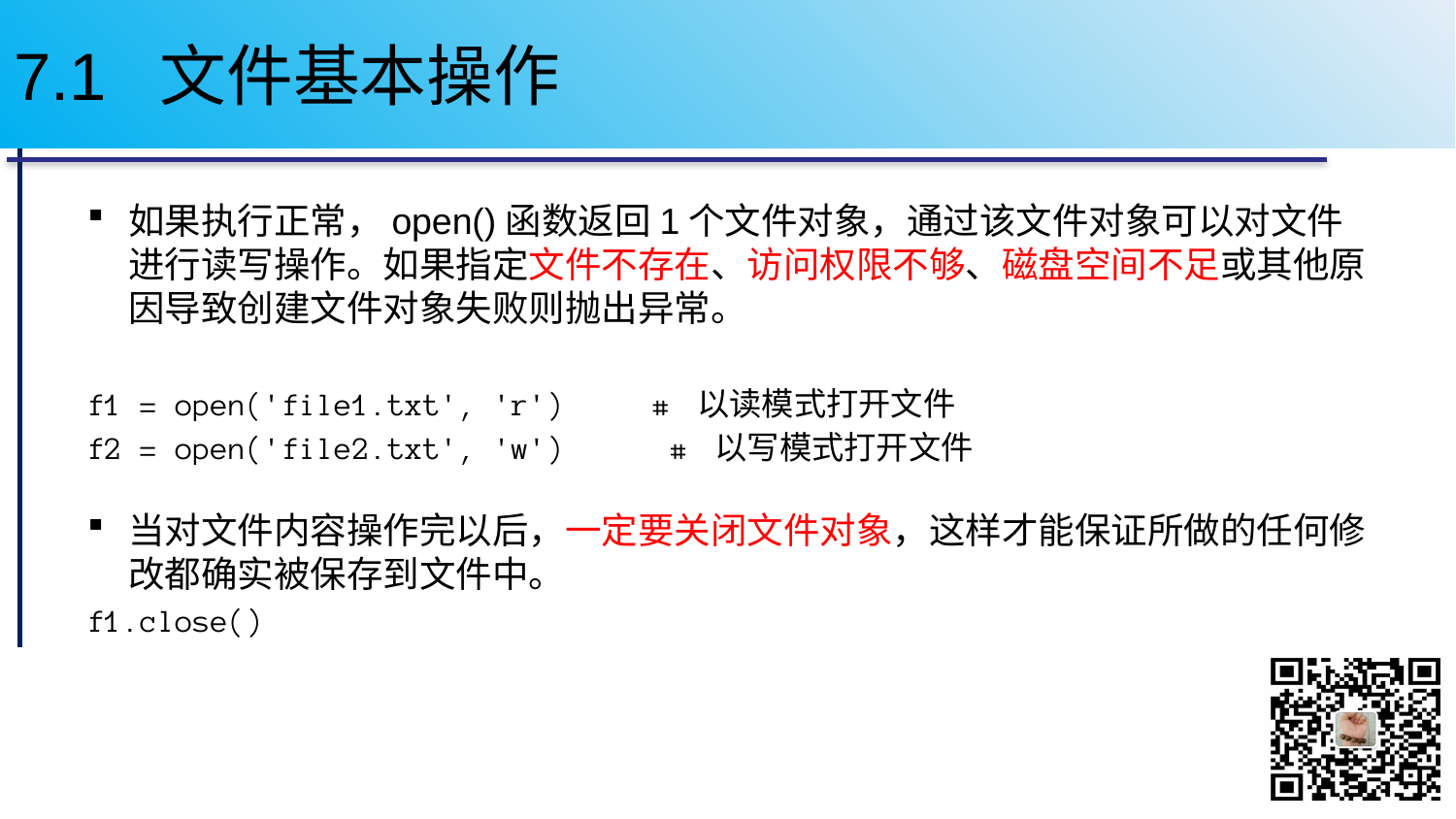

# 7.1  文件基本操作
如果执行正常，open()函数返回1个文件对象，通过该文件对象可以对文件进行读写操作。如果指定文件不存在、访问权限不够、磁盘空间不足或其他原因导致创建文件对象失败则抛出异常。

f1 = open('file1.txt', 'r')     # 以读模式打开文件
f2 = open('file2.txt', 'w')      # 以写模式打开文件

当对文件内容操作完以后，一定要关闭文件对象，这样才能保证所做的任何修改都确实被保存到文件中。
f1.close()